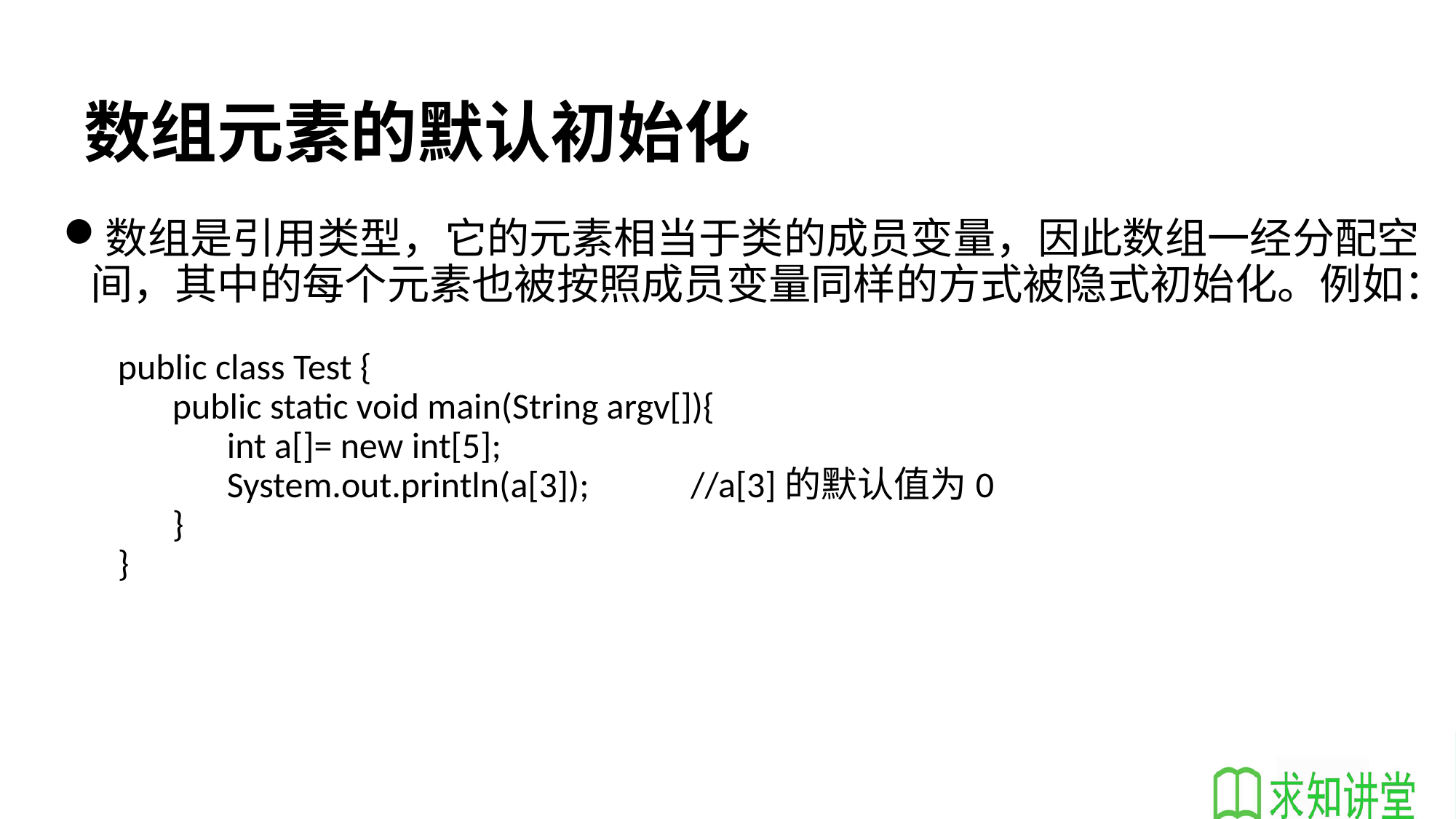

# 数组元素的默认初始化
数组是引用类型，它的元素相当于类的成员变量，因此数组一经分配空间，其中的每个元素也被按照成员变量同样的方式被隐式初始化。例如：

public class Test {
public static void main(String argv[]){
int a[]= new int[5];
System.out.println(a[3]);	//a[3]的默认值为0
}
}